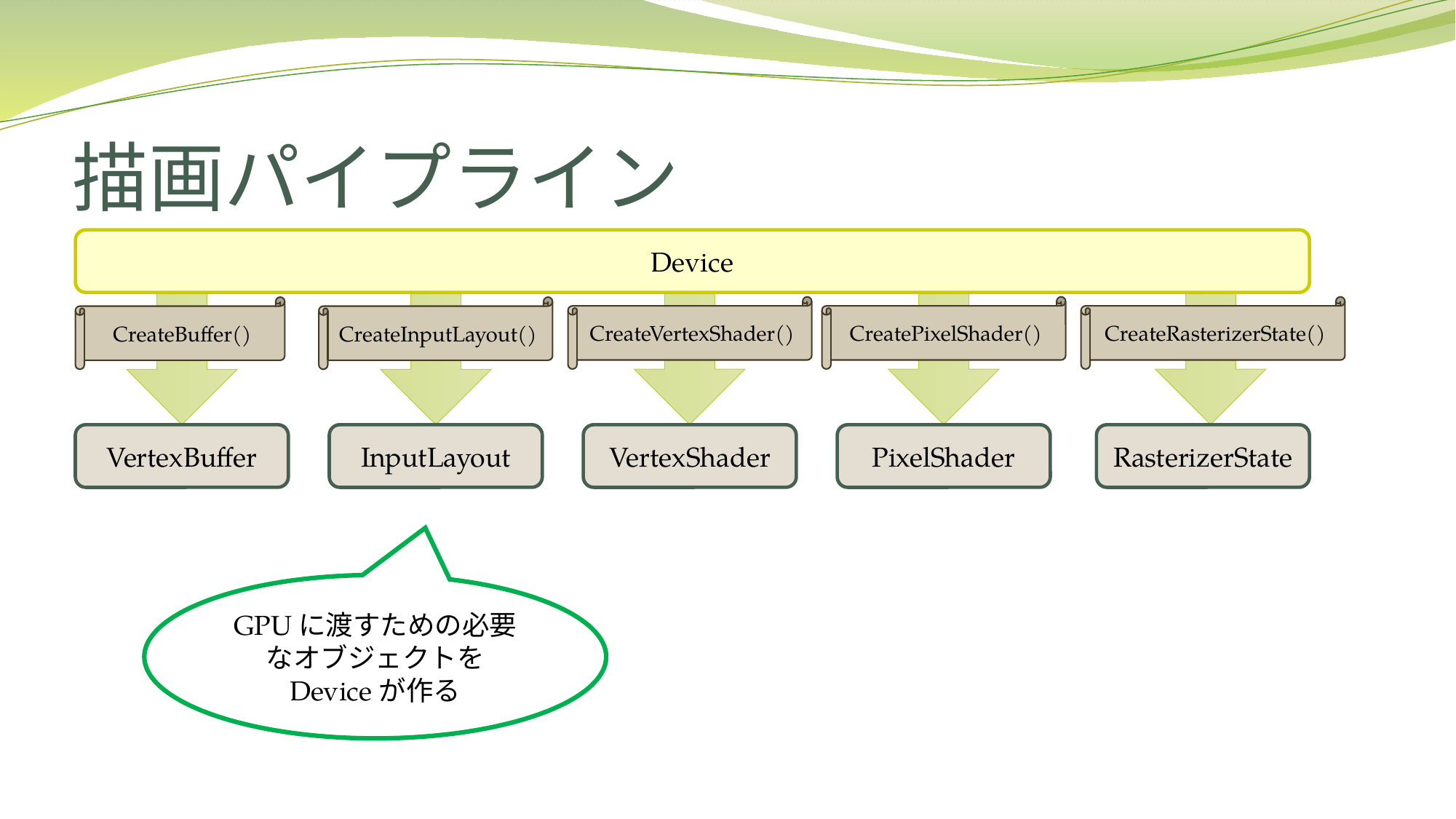

# 描画パイプライン
Device
CreateVertexShader()
CreatePixelShader()
CreateRasterizerState()
CreateBuffer()
CreateInputLayout()

VertexBuffer
InputLayout
VertexShader
PixelShader
RasterizerState
GPUに渡すための必要なオブジェクトを
Deviceが作る